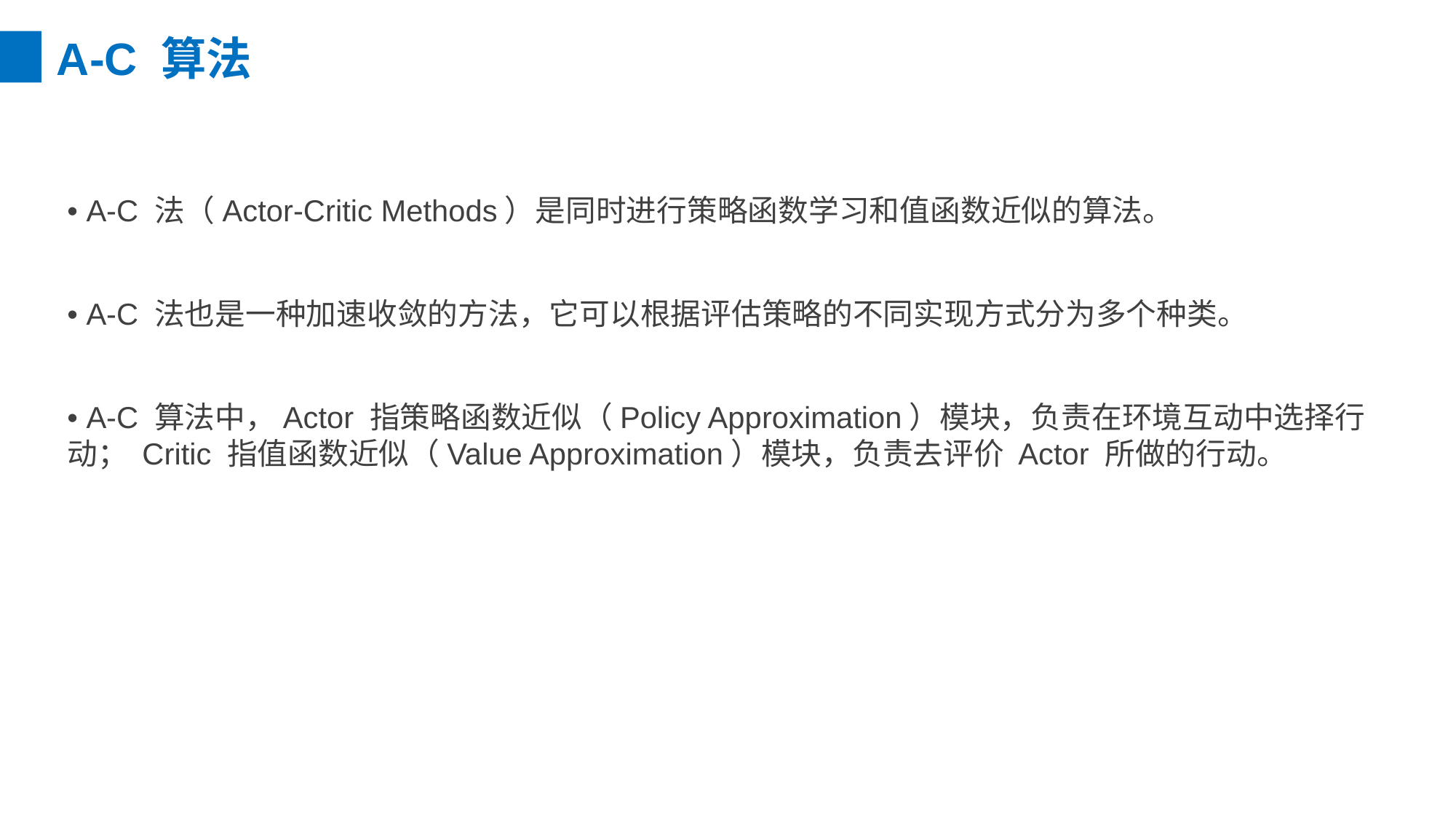

A-C 算法

• A-C 法（Actor-Critic Methods）是同时进行策略函数学习和值函数近似的算法。

• A-C 法也是一种加速收敛的方法，它可以根据评估策略的不同实现方式分为多个种类。

• A-C 算法中，Actor 指策略函数近似（Policy Approximation）模块，负责在环境互动中选择行动； Critic 指值函数近似（Value Approximation）模块，负责去评价 Actor 所做的行动。